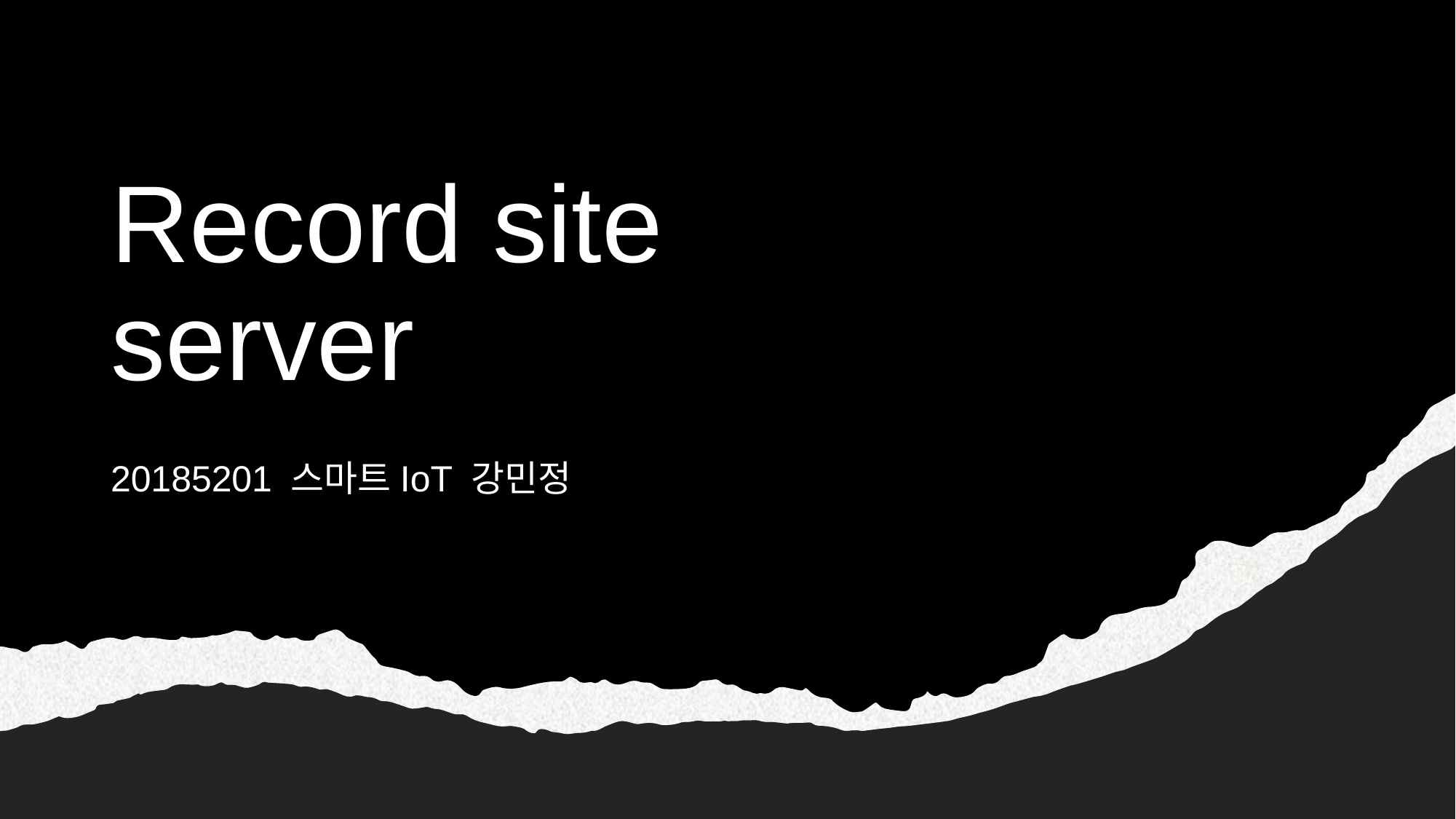

# Record site server

20185201 스마트IoT 강민정